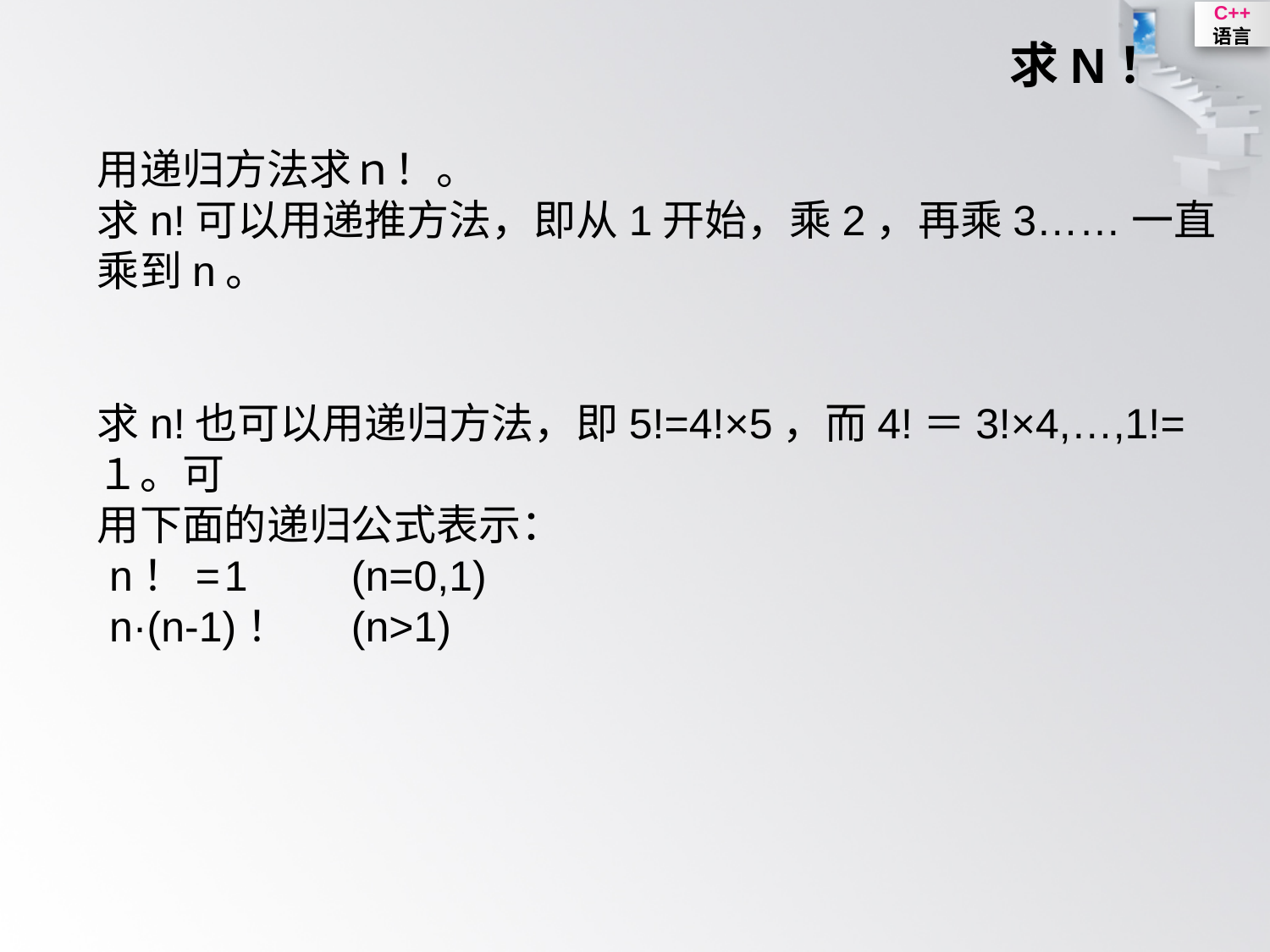

# 求N！
用递归方法求ｎ！。
求n!可以用递推方法，即从1开始，乘2，再乘3……一直乘到n。

求n!也可以用递归方法，即5!=4!×5，而4!＝3!×4,…,1!=１。可
用下面的递归公式表示：
 n！=	1	(n=0,1)
 n·(n-1)！	(n>1)